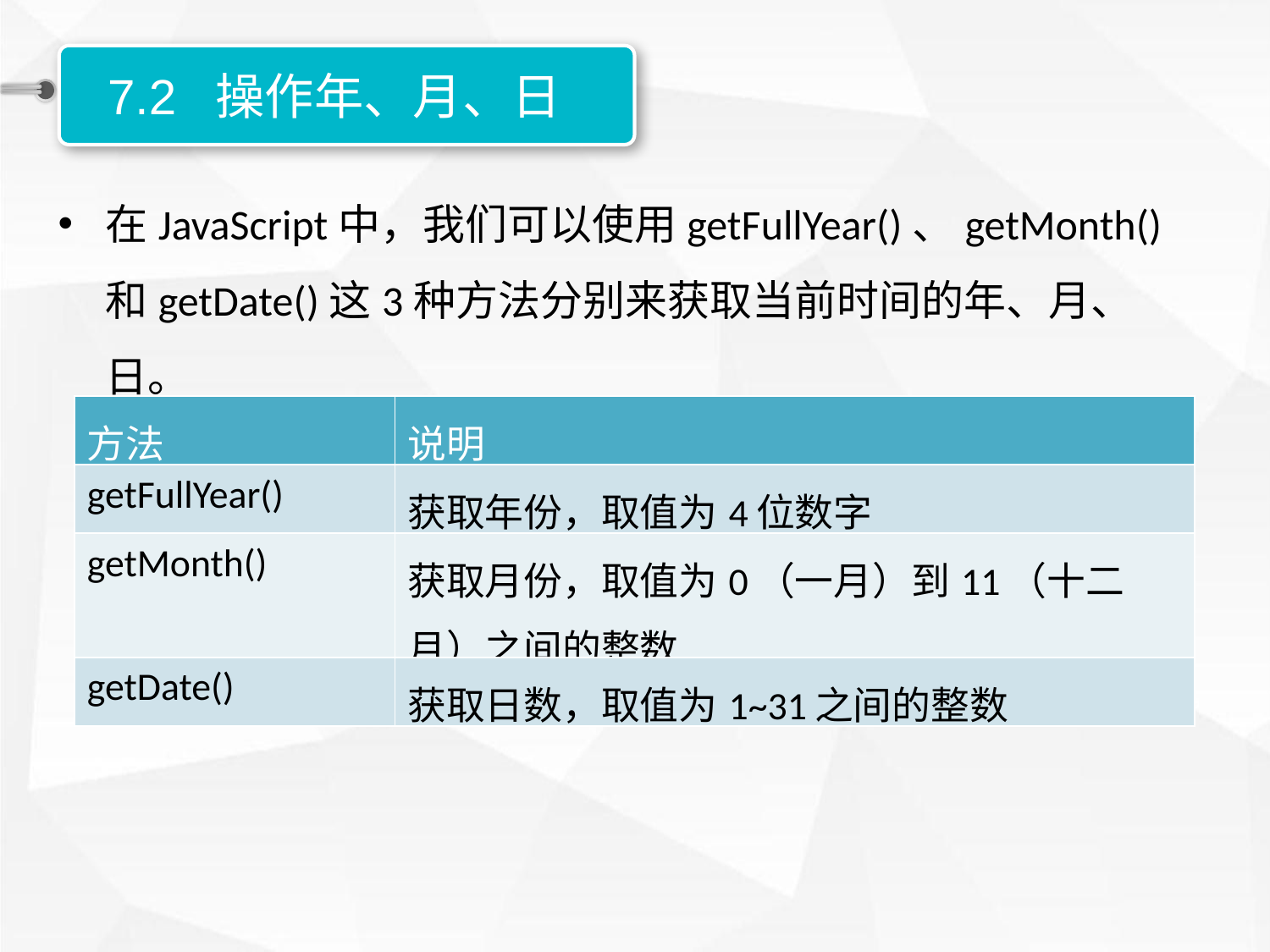

7.2  操作年、月、日

在JavaScript中，我们可以使用getFullYear()、getMonth()和getDate()这3种方法分别来获取当前时间的年、月、日。
| 方法 | 说明 |
| --- | --- |
| getFullYear() | 获取年份，取值为4位数字 |
| getMonth() | 获取月份，取值为0（一月）到11（十二月）之间的整数 |
| getDate() | 获取日数，取值为1~31之间的整数 |